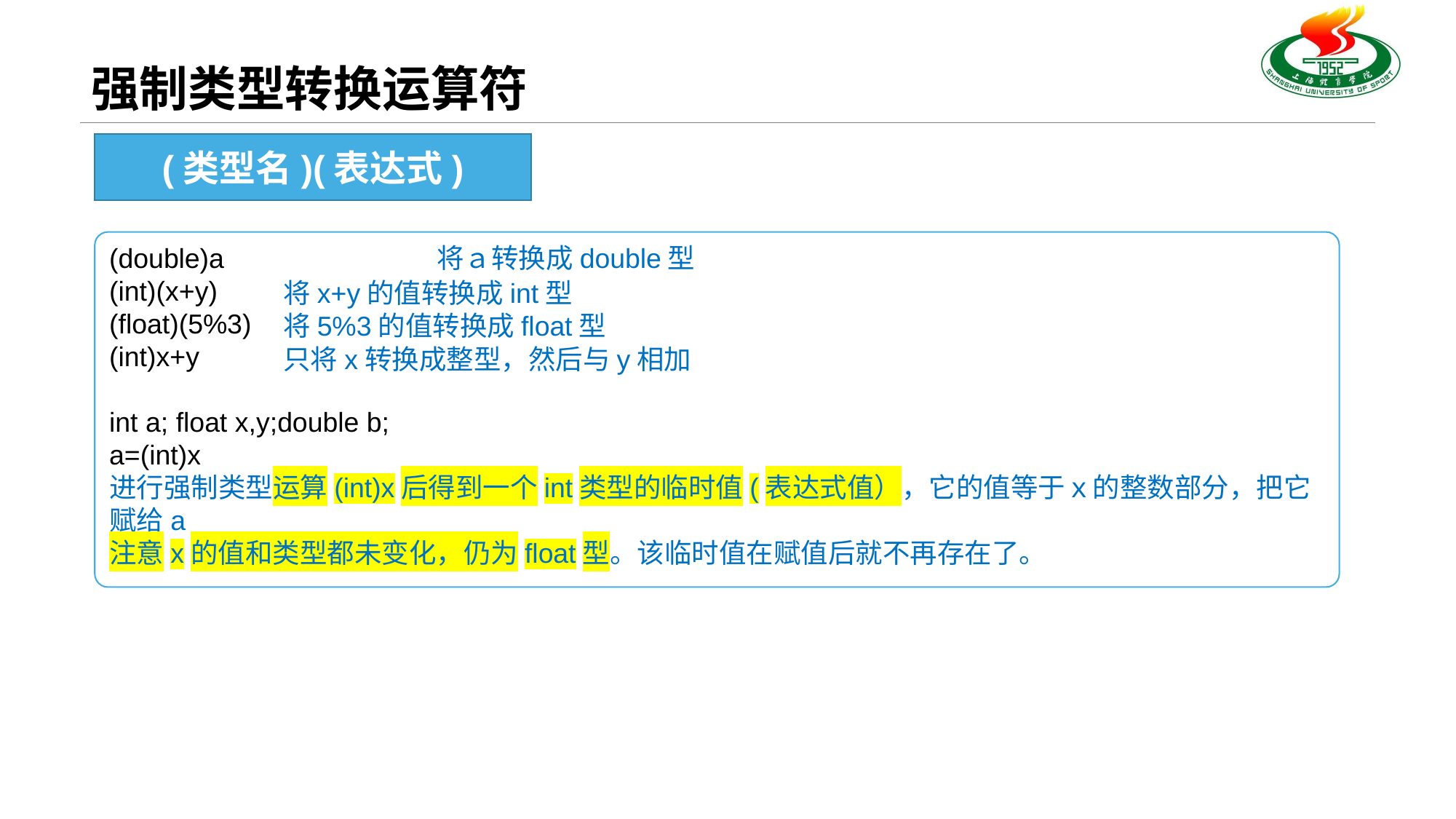

# 强制类型转换运算符
(类型名)(表达式)
(double)a		将ａ转换成double型
(int)(x+y)
(float)(5%3)
(int)x+y

int a; float x,y;double b;
a=(int)x
进行强制类型运算(int)x后得到一个int类型的临时值(表达式值），它的值等于ｘ的整数部分，把它赋给a
注意x的值和类型都未变化，仍为float型。该临时值在赋值后就不再存在了。
将x+y的值转换成int型
将5%3的值转换成float型
只将x转换成整型，然后与y相加